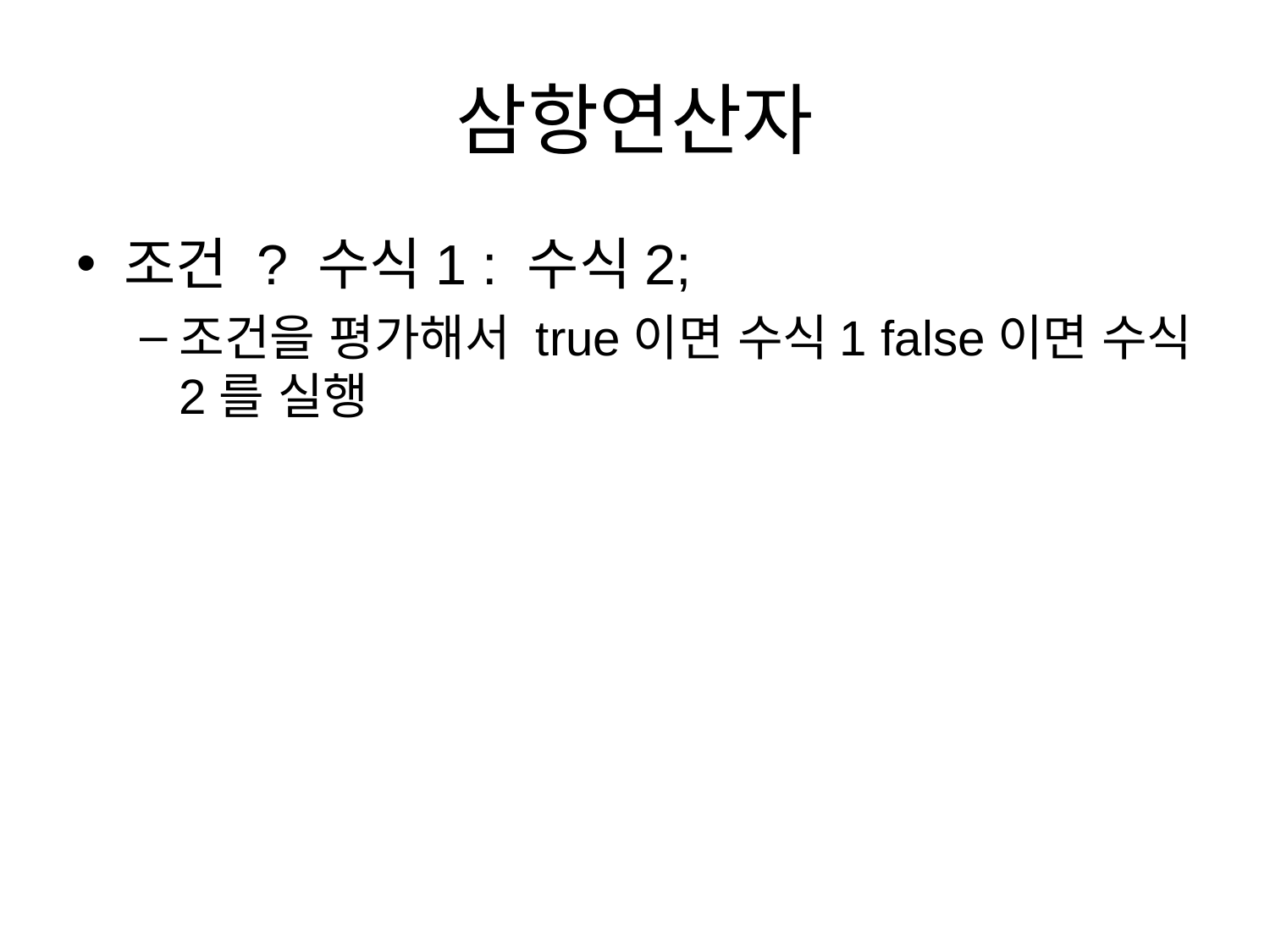

# 삼항연산자
조건 ? 수식1 : 수식2;
조건을 평가해서 true이면 수식1 false이면 수식2를 실행